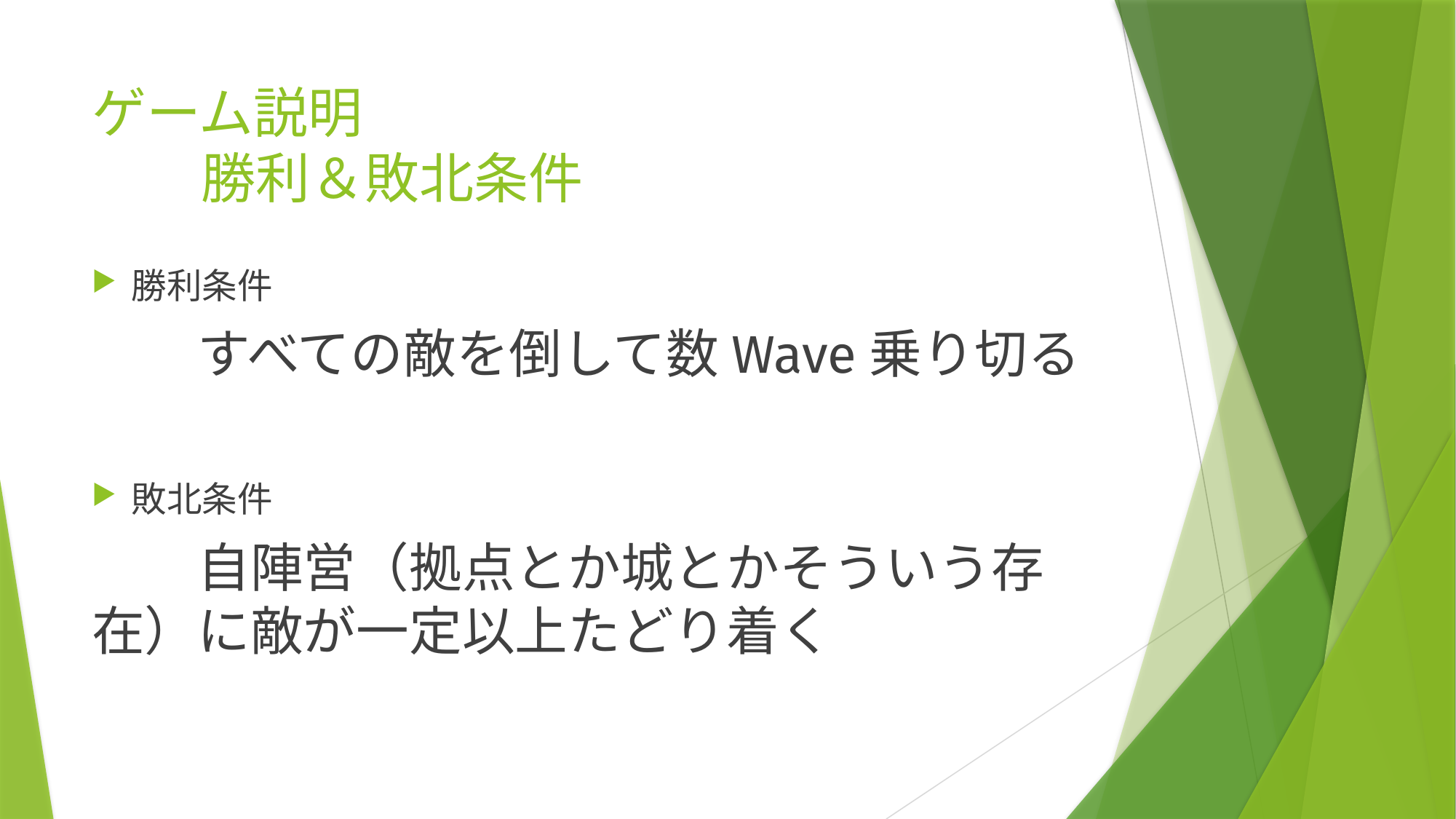

# ゲーム説明 勝利＆敗北条件
勝利条件
	すべての敵を倒して数Wave乗り切る

敗北条件
	自陣営（拠点とか城とかそういう存在）に敵が一定以上たどり着く